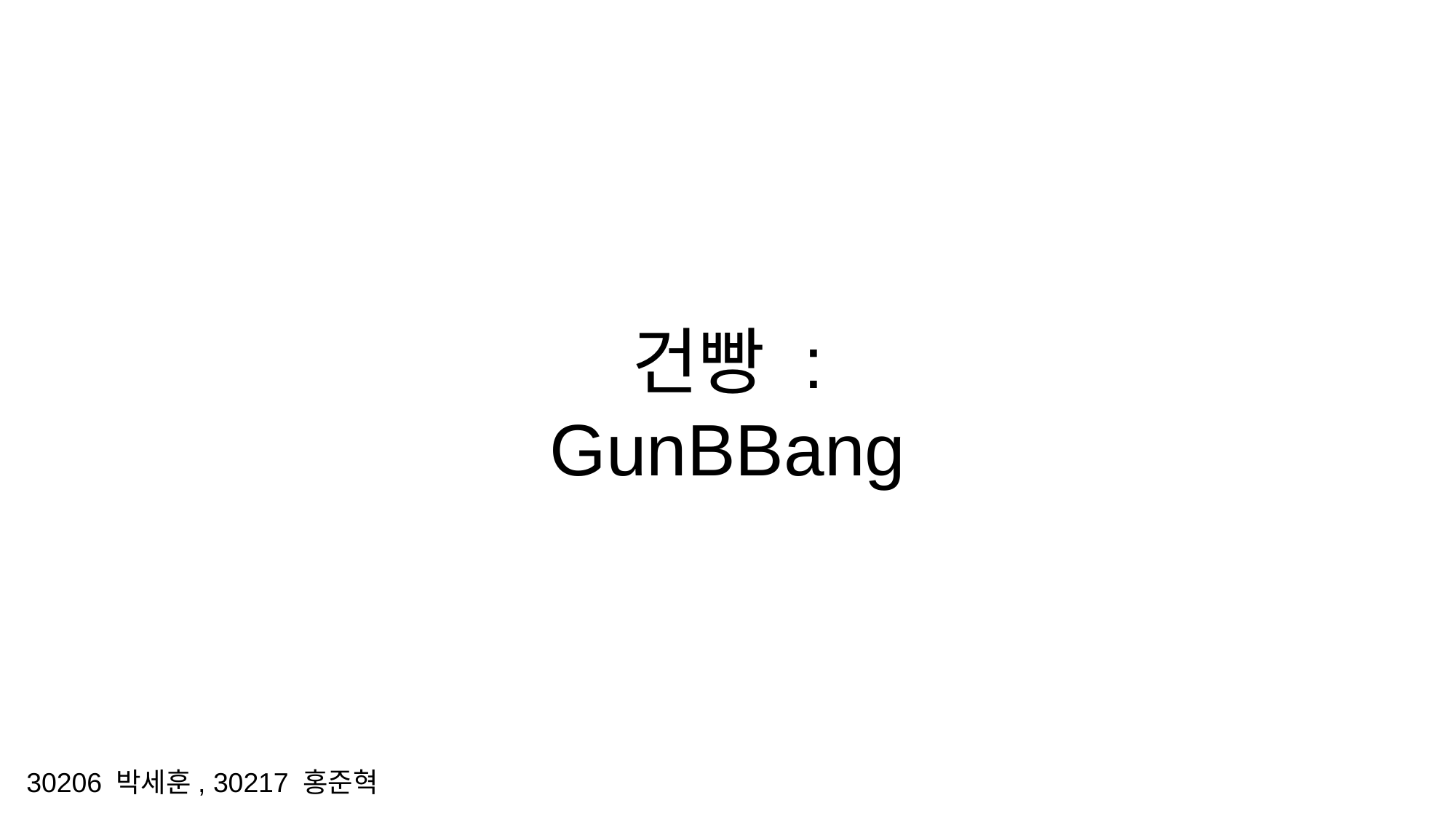

건빵 : GunBBang
30206 박세훈, 30217 홍준혁